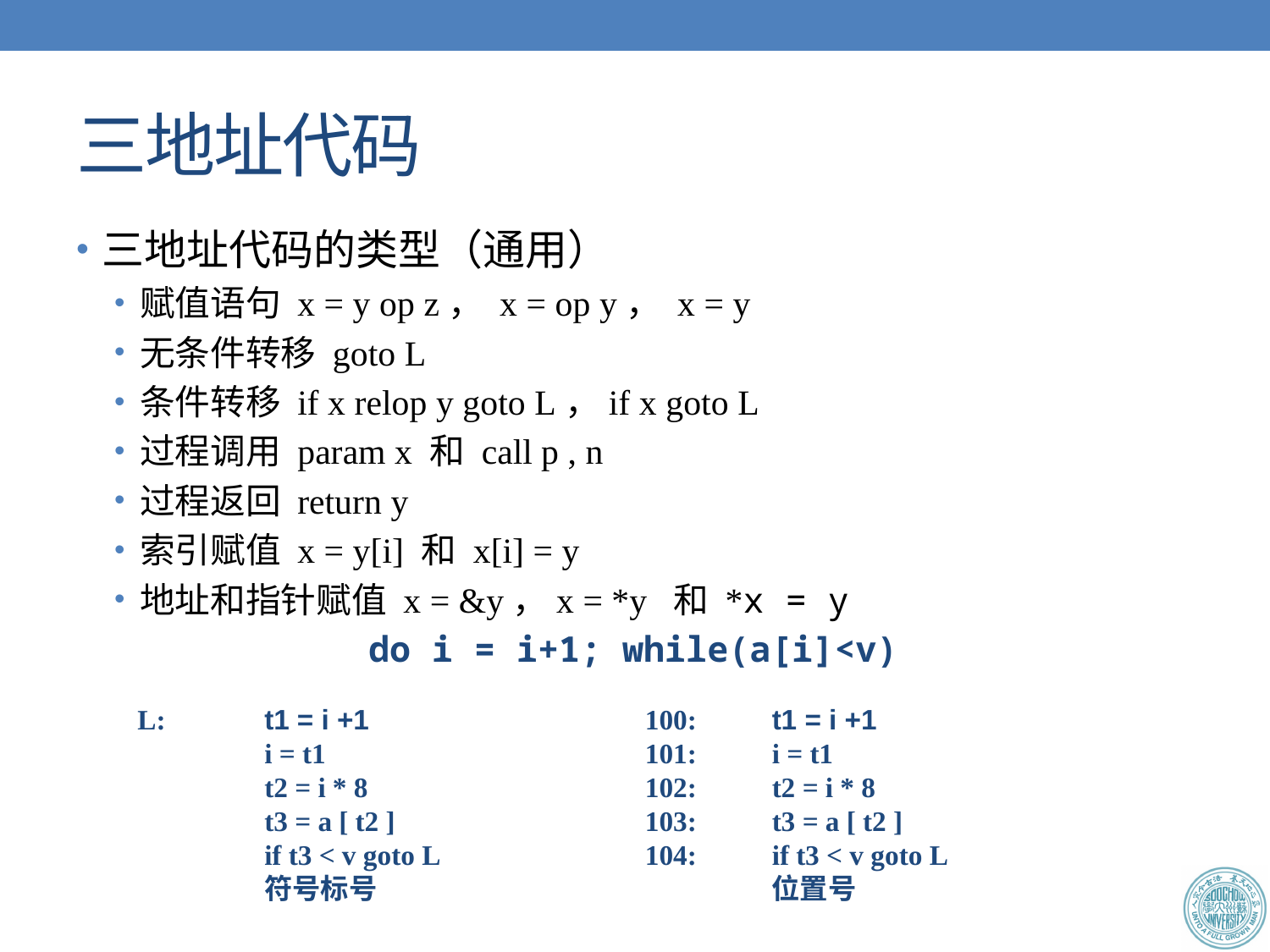

# 三地址代码
三地址代码的类型（通用）
赋值语句 x = y op z， x = op y， x = y
无条件转移 goto L
条件转移 if x relop y goto L，if x goto L
过程调用 param x 和 call p , n
过程返回 return y
索引赋值 x = y[i] 和 x[i] = y
地址和指针赋值 x = &y，x = *y  和 *x = y
		do i = i+1; while(a[i]<v)

L:	t1 = i +1
	i = t1
	t2 = i * 8
	t3 = a [ t2 ]
	if t3 < v goto L
	符号标号
100:	t1 = i +1
101:	i = t1
102:	t2 = i * 8
103:	t3 = a [ t2 ]
104:	if t3 < v goto L
	位置号